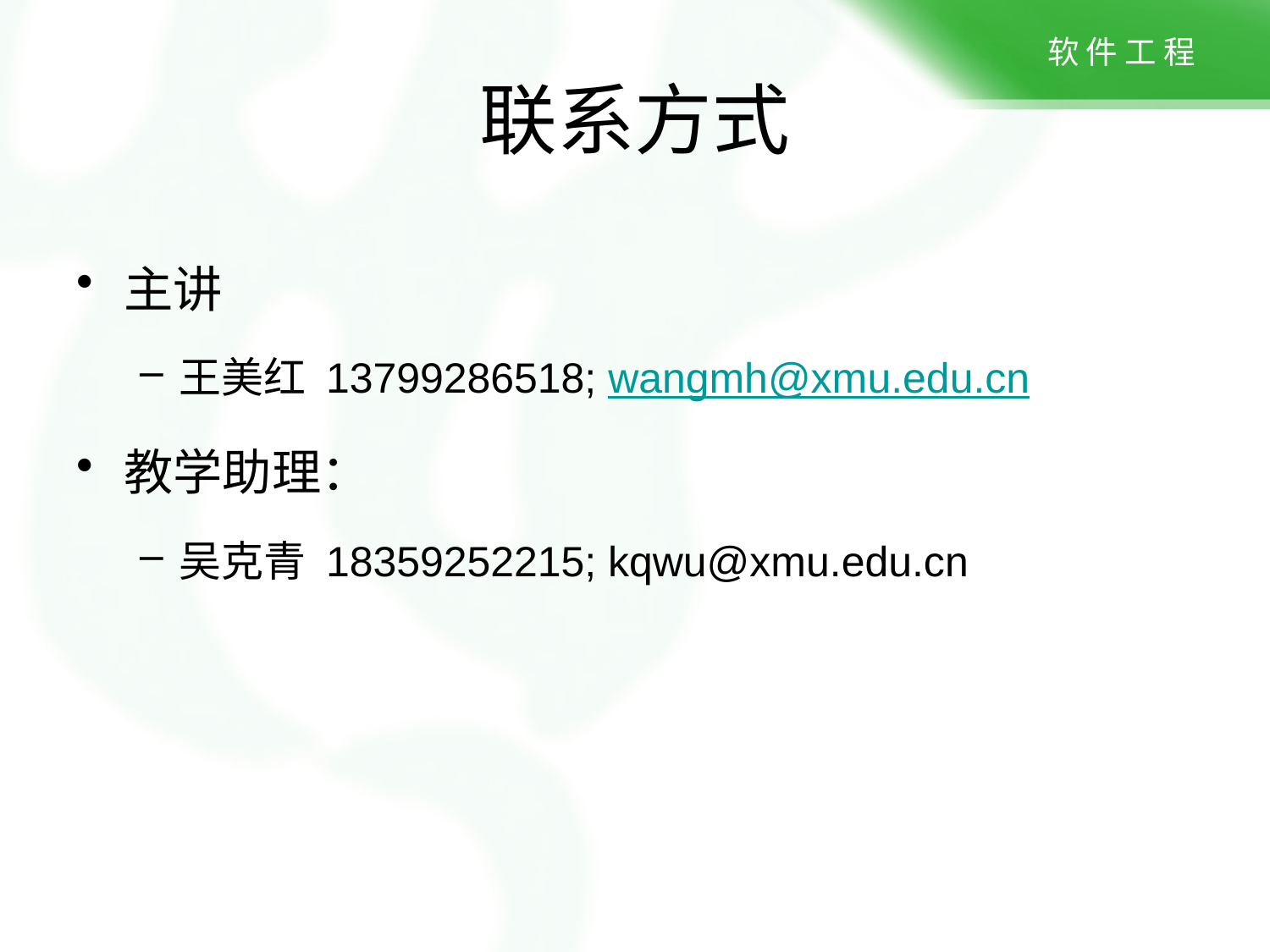

# 联系方式
主讲
王美红 13799286518; wangmh@xmu.edu.cn
教学助理：
吴克青 18359252215; kqwu@xmu.edu.cn